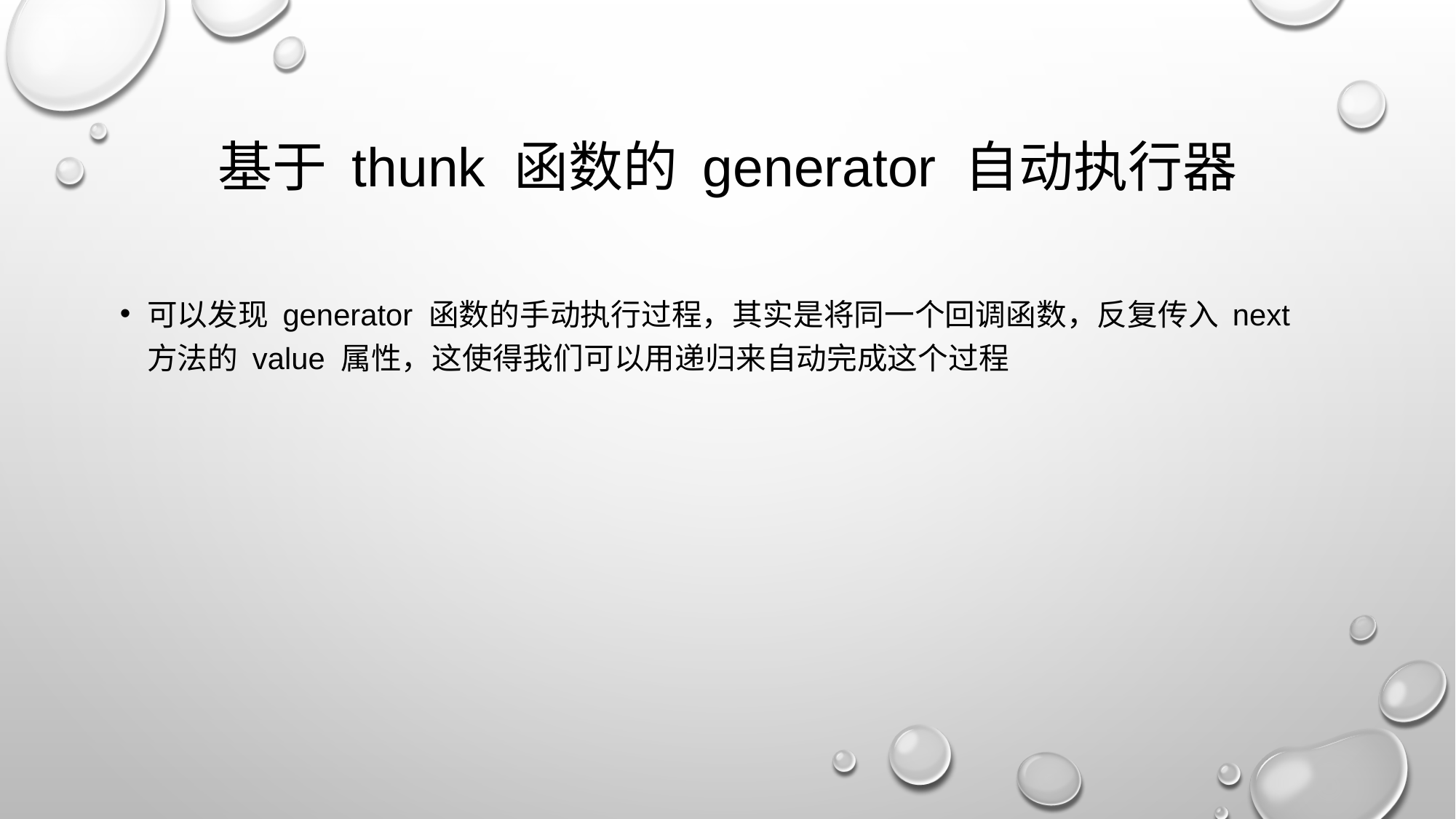

# 基于 thunk 函数的 generator 自动执行器
可以发现 generator 函数的手动执行过程，其实是将同一个回调函数，反复传入 next 方法的 value 属性，这使得我们可以用递归来自动完成这个过程